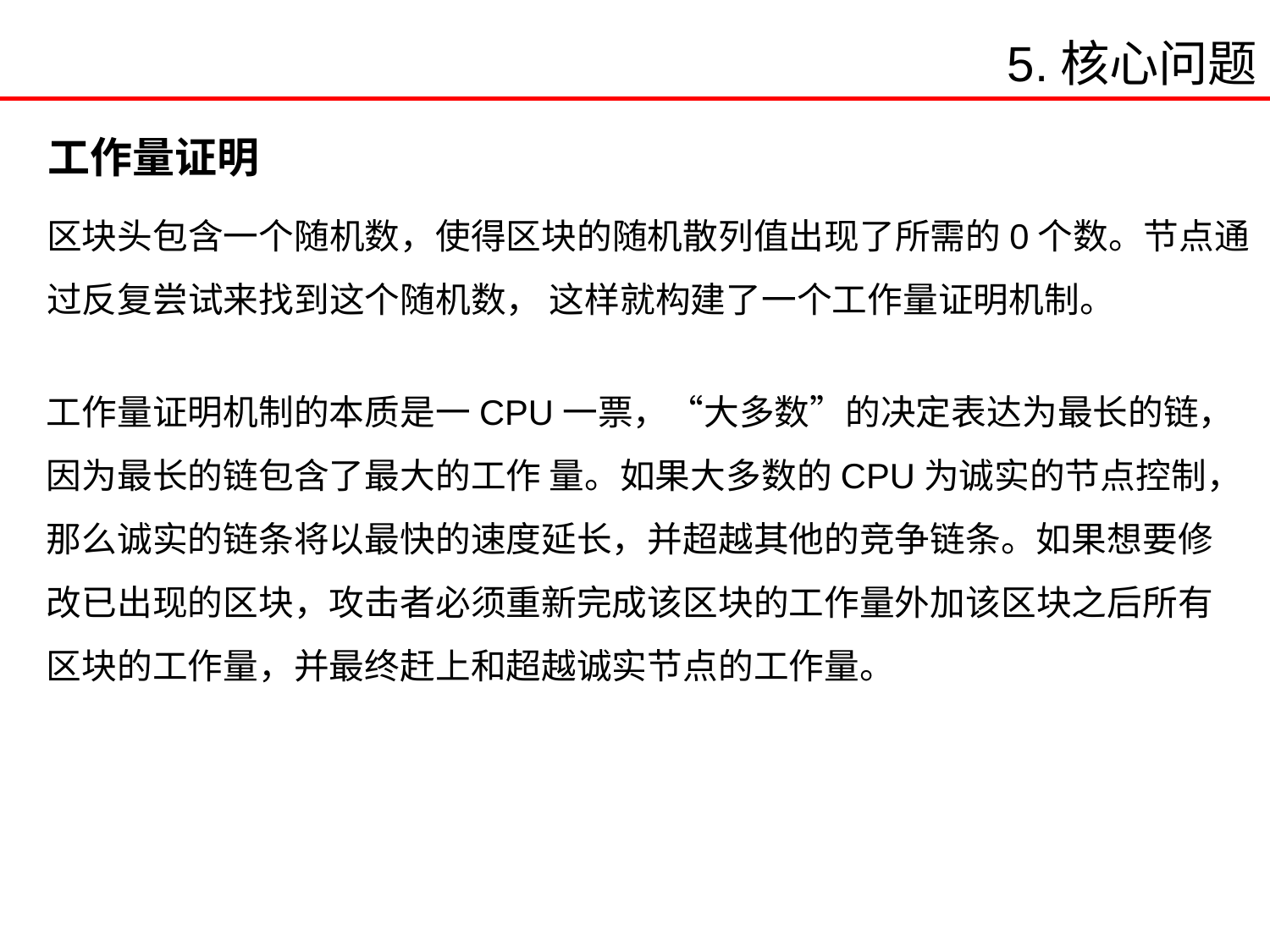

5.核心问题
工作量证明
区块头包含一个随机数，使得区块的随机散列值出现了所需的0个数。节点通过反复尝试来找到这个随机数， 这样就构建了一个工作量证明机制。
工作量证明机制的本质是一CPU一票，“大多数”的决定表达为最长的链，因为最长的链包含了最大的工作 量。如果大多数的CPU为诚实的节点控制，那么诚实的链条将以最快的速度延长，并超越其他的竞争链条。如果想要修改已出现的区块，攻击者必须重新完成该区块的工作量外加该区块之后所有区块的工作量，并最终赶上和超越诚实节点的工作量。